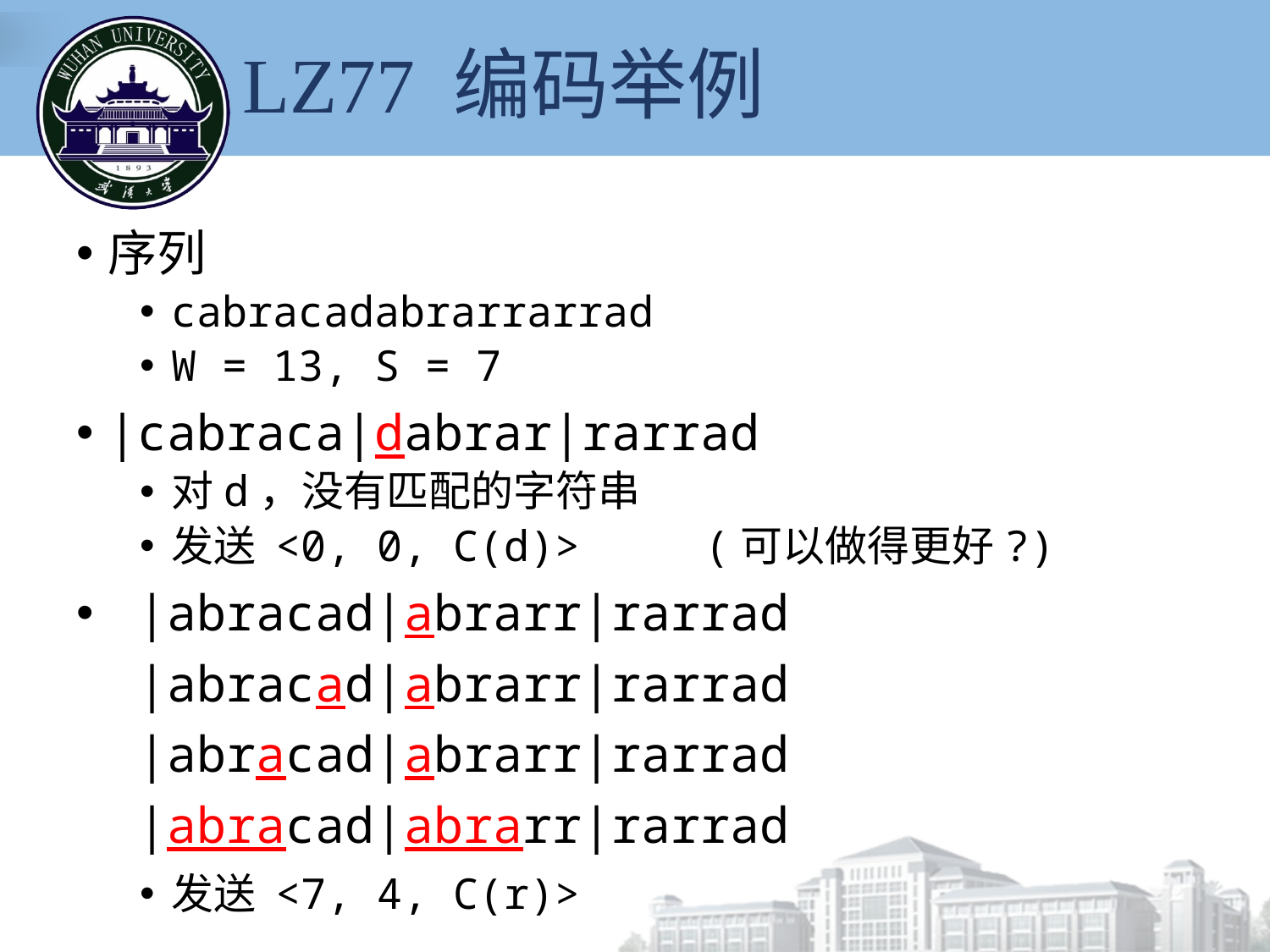

# LZ77 编码举例
序列
cabracadabrarrarrad
W = 13, S = 7
|cabraca|dabrar|rarrad
对d，没有匹配的字符串
发送 <0, 0, C(d)>	 (可以做得更好?)
 |abracad|abrarr|rarrad
	 |abracad|abrarr|rarrad
	 |abracad|abrarr|rarrad
	 |abracad|abrarr|rarrad
发送 <7, 4, C(r)>